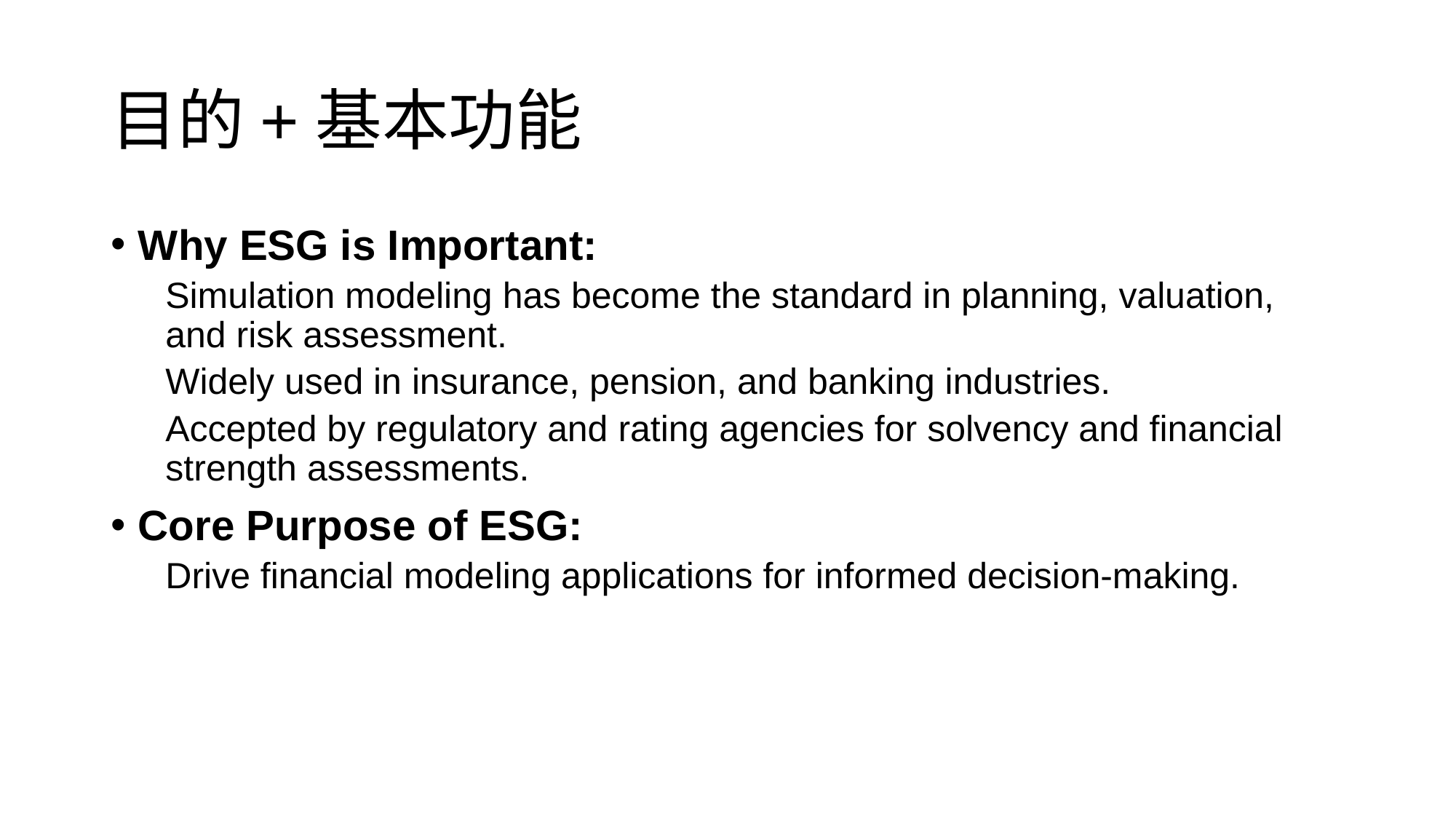

# 目的+基本功能
Why ESG is Important:
Simulation modeling has become the standard in planning, valuation, and risk assessment.
Widely used in insurance, pension, and banking industries.
Accepted by regulatory and rating agencies for solvency and financial strength assessments.
Core Purpose of ESG:
Drive financial modeling applications for informed decision-making.